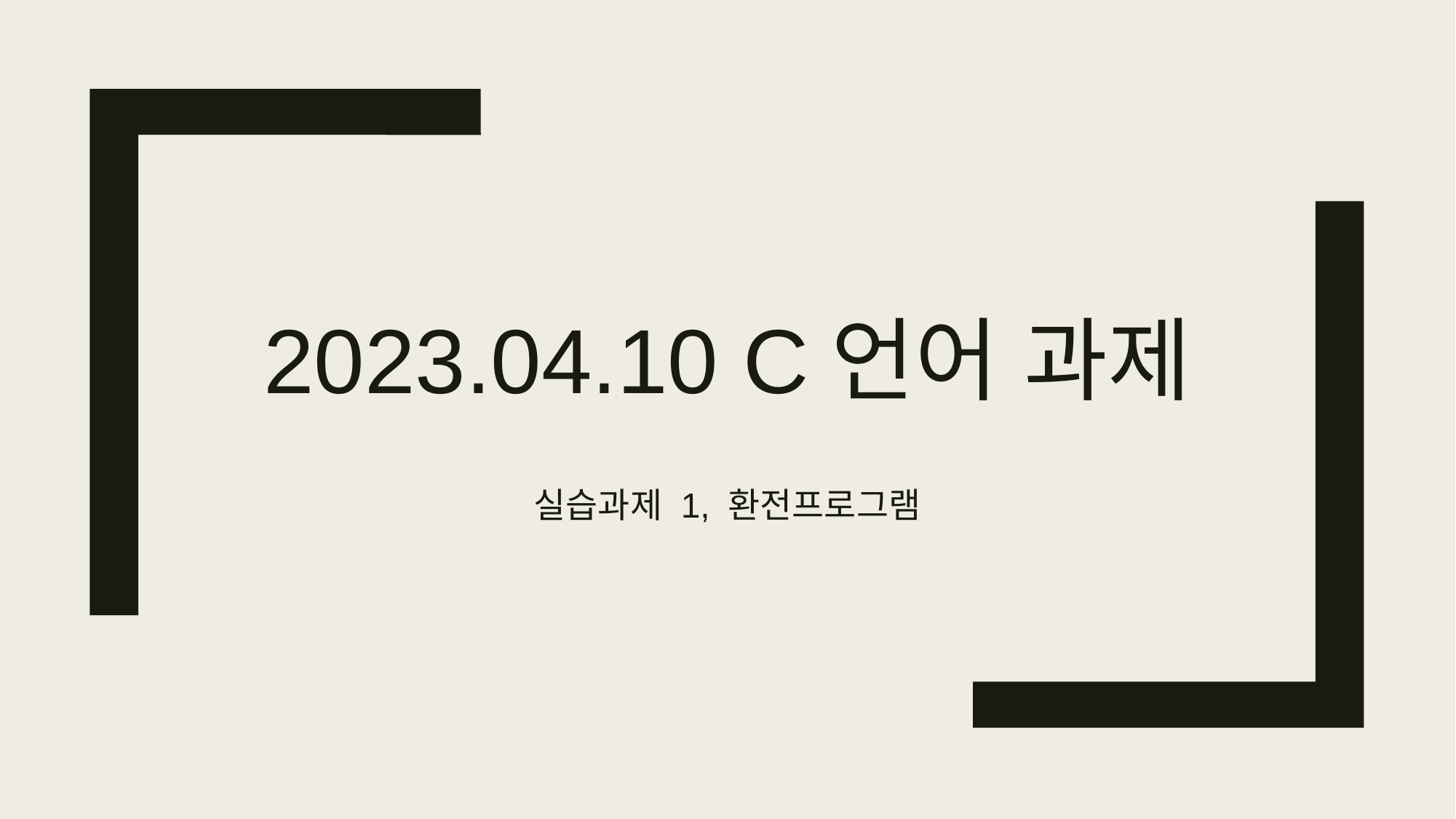

# 2023.04.10 c언어 과제
실습과제 1, 환전프로그램